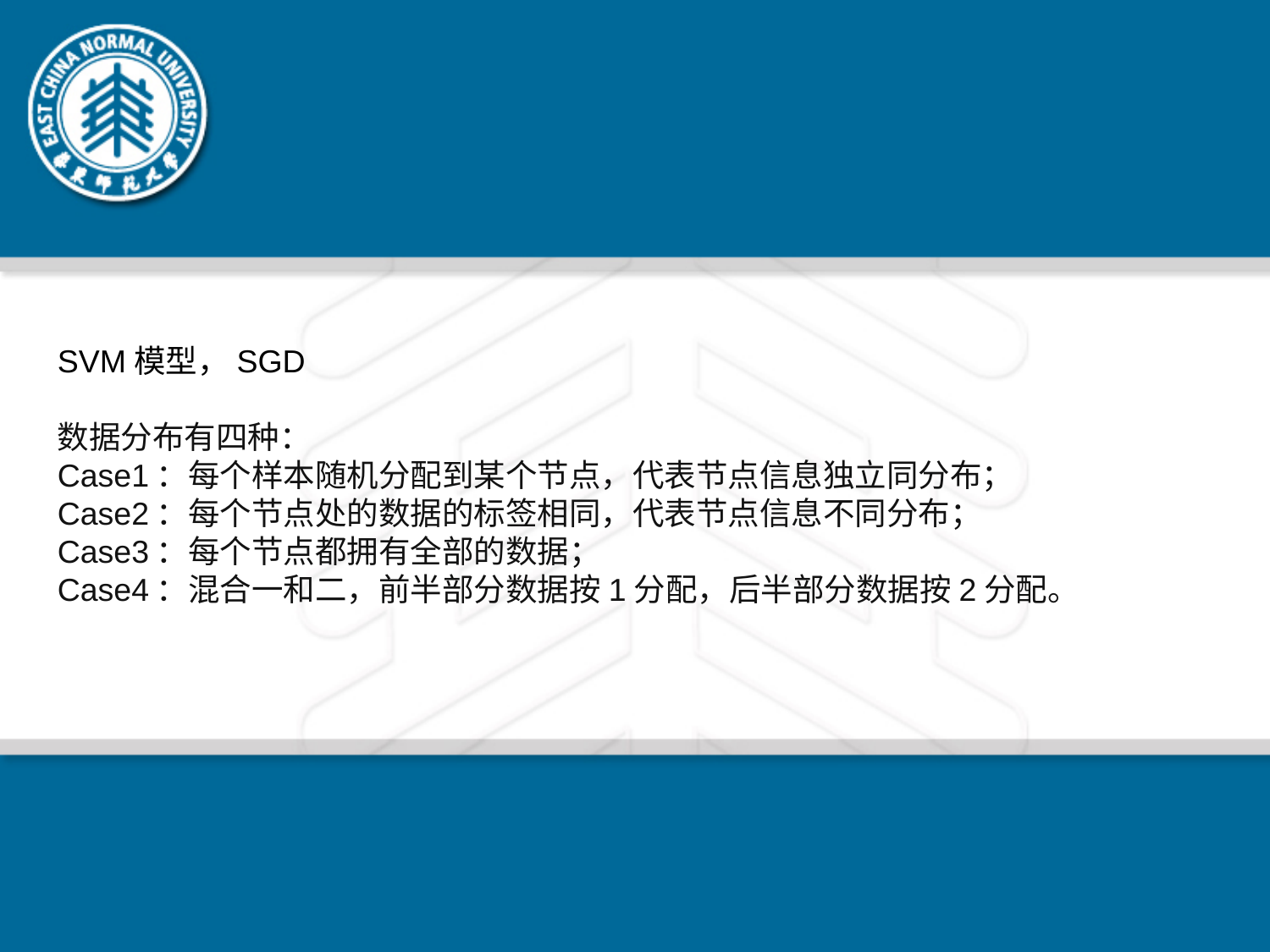

SVM模型，SGD

数据分布有四种：
Case1：每个样本随机分配到某个节点，代表节点信息独立同分布；
Case2：每个节点处的数据的标签相同，代表节点信息不同分布；
Case3：每个节点都拥有全部的数据；
Case4：混合一和二，前半部分数据按1分配，后半部分数据按2分配。